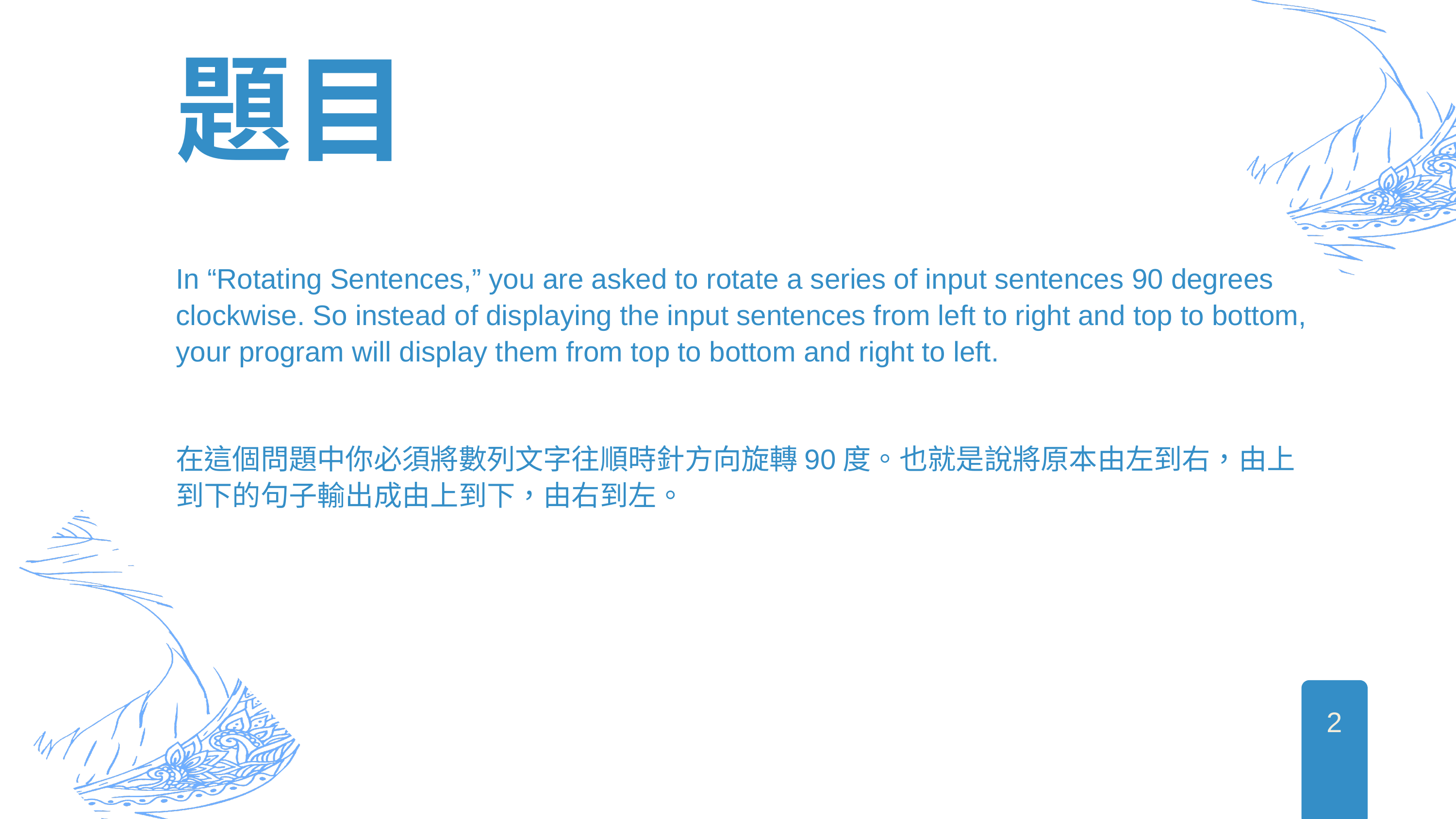

題目
In “Rotating Sentences,” you are asked to rotate a series of input sentences 90 degrees clockwise. So instead of displaying the input sentences from left to right and top to bottom, your program will display them from top to bottom and right to left.
在這個問題中你必須將數列文字往順時針方向旋轉90度。也就是說將原本由左到右，由上到下的句子輸出成由上到下，由右到左。

2